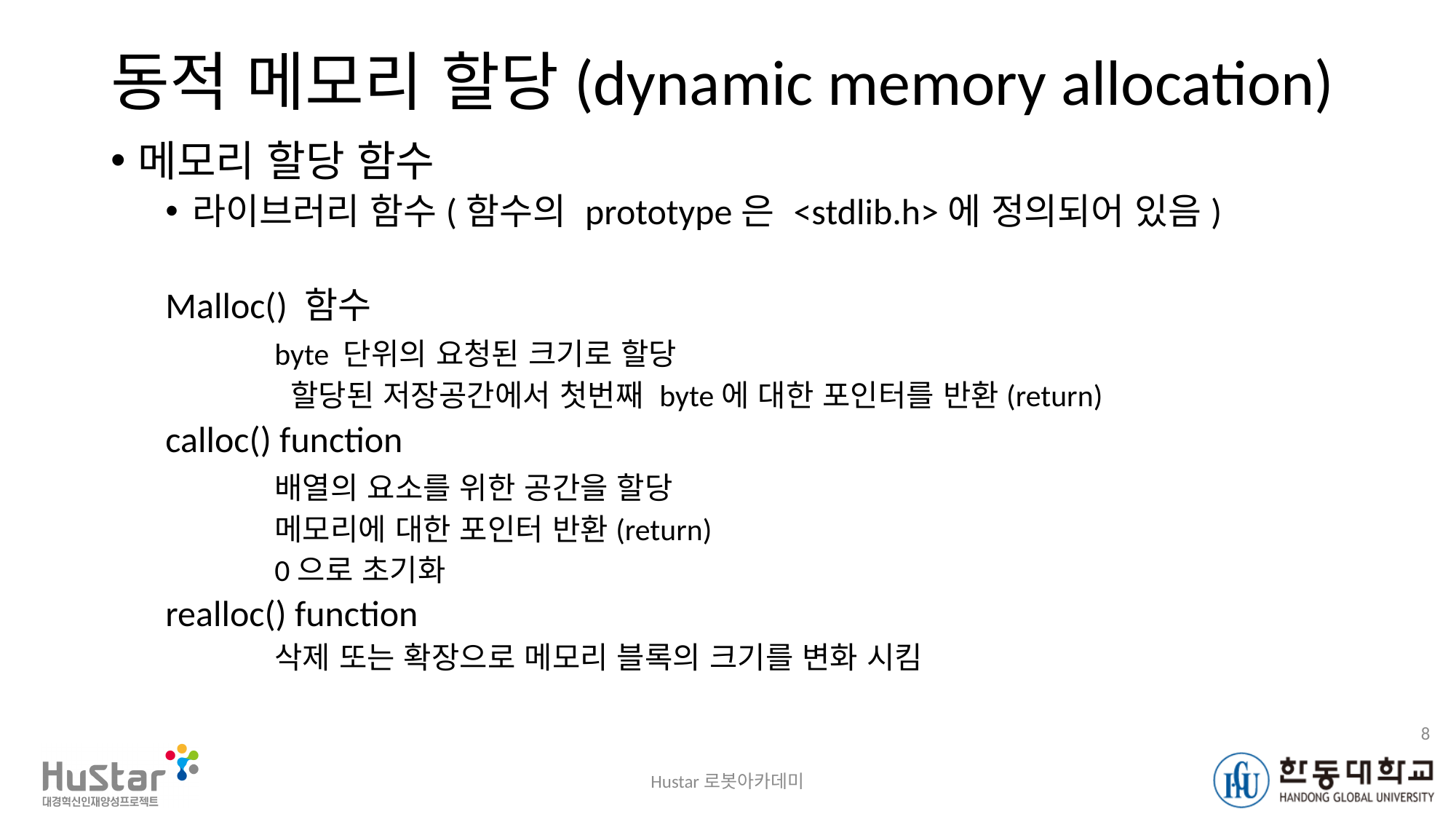

# 동적 메모리 할당(dynamic memory allocation)
메모리 할당 함수
라이브러리 함수(함수의 prototype은 <stdlib.h>에 정의되어 있음)

Malloc() 함수
	byte 단위의 요청된 크기로 할당
	 할당된 저장공간에서 첫번째 byte에 대한 포인터를 반환(return)
calloc() function
	배열의 요소를 위한 공간을 할당
	메모리에 대한 포인터 반환(return)
	0으로 초기화
realloc() function
	삭제 또는 확장으로 메모리 블록의 크기를 변화 시킴

8
Hustar로봇아카데미